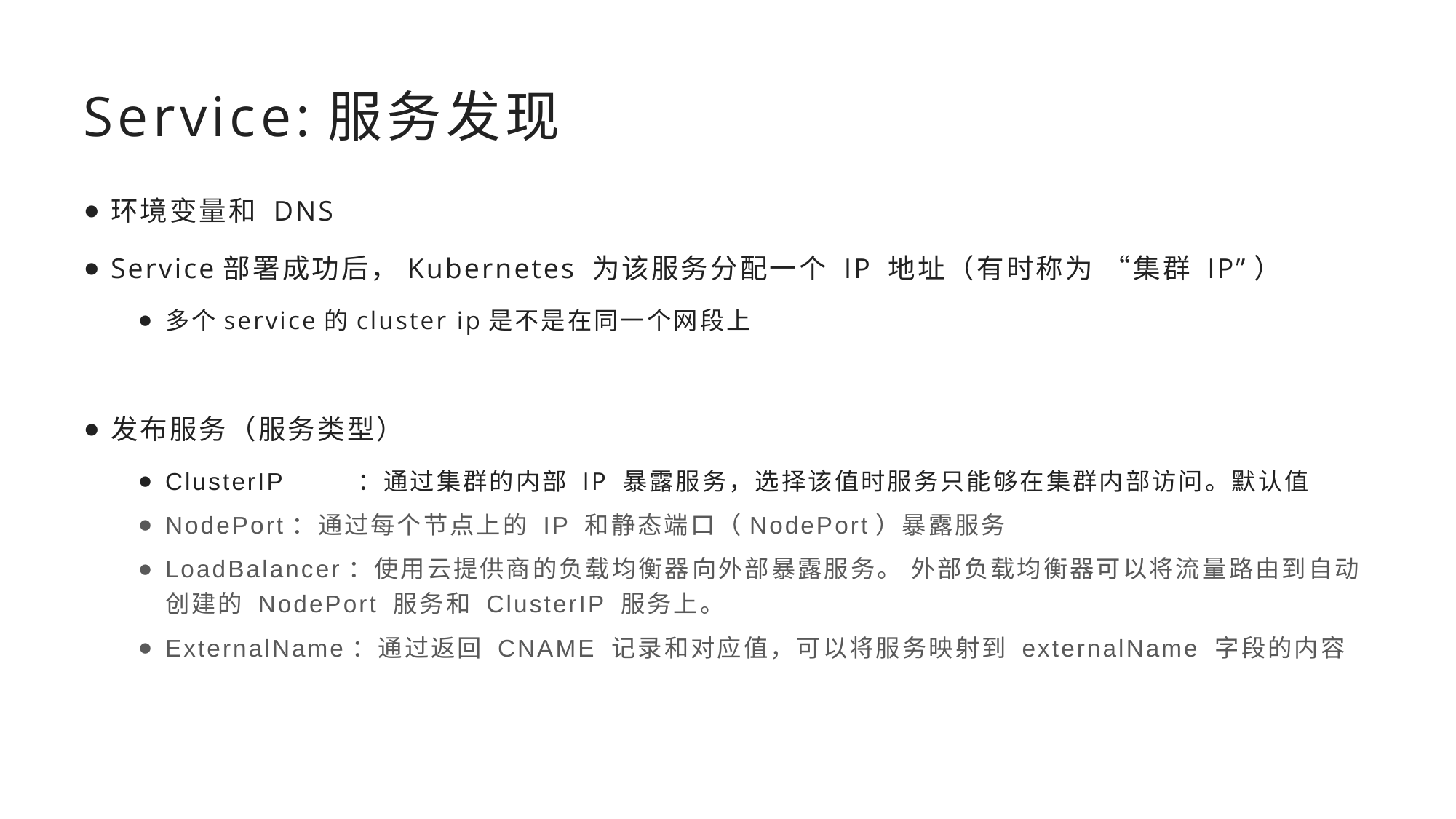

# Service:服务发现
环境变量和 DNS
Service部署成功后，Kubernetes 为该服务分配一个 IP 地址（有时称为 “集群 IP”）
多个service的cluster ip是不是在同一个网段上

发布服务（服务类型）
ClusterIP	：通过集群的内部 IP 暴露服务，选择该值时服务只能够在集群内部访问。默认值
NodePort：通过每个节点上的 IP 和静态端口（NodePort）暴露服务
LoadBalancer：使用云提供商的负载均衡器向外部暴露服务。 外部负载均衡器可以将流量路由到自动创建的 NodePort 服务和 ClusterIP 服务上。
ExternalName：通过返回 CNAME 记录和对应值，可以将服务映射到 externalName 字段的内容